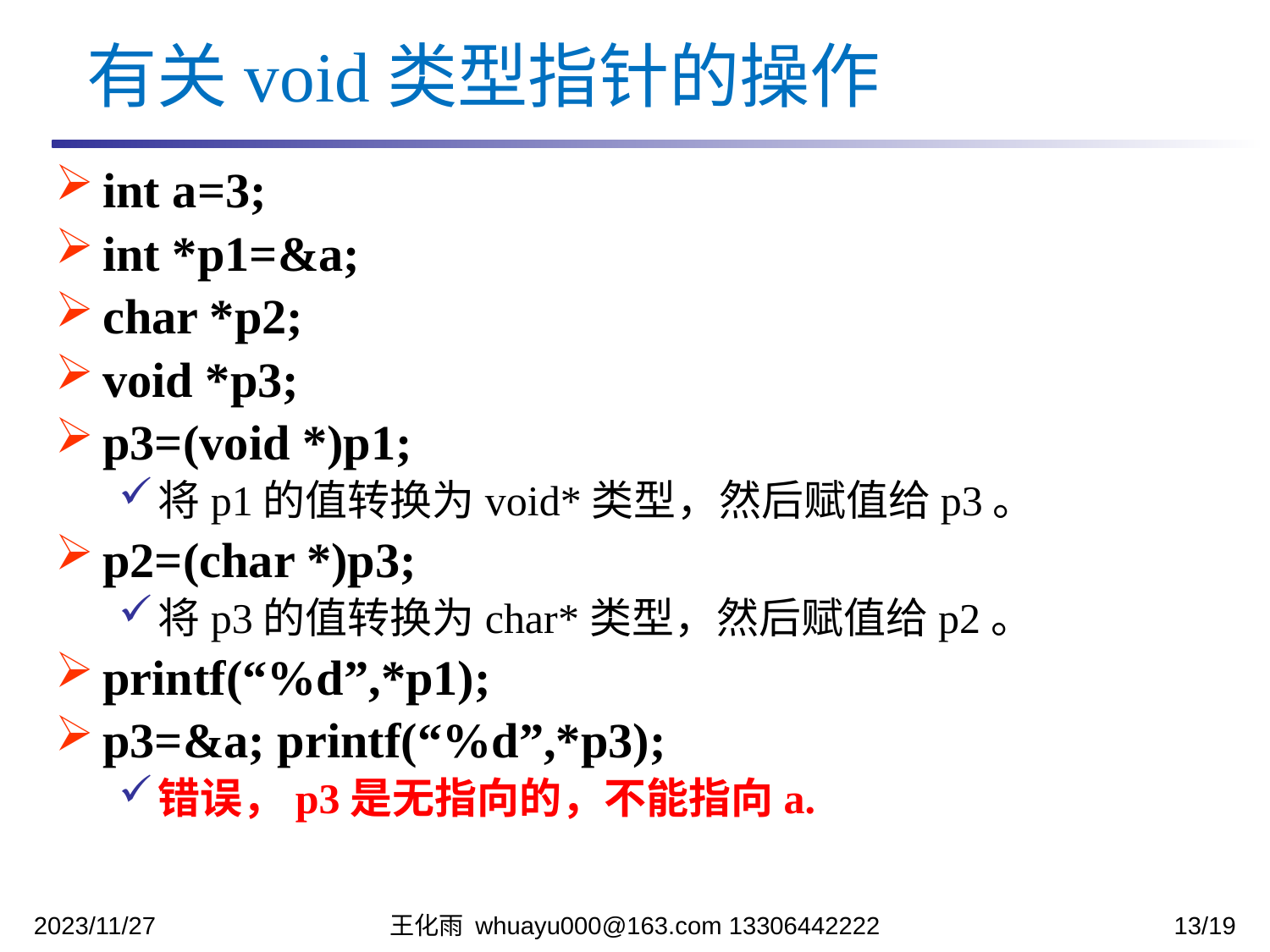

有关void类型指针的操作
int a=3;
int *p1=&a;
char *p2;
void *p3;
p3=(void *)p1;
将p1的值转换为void*类型，然后赋值给p3。
p2=(char *)p3;
将p3的值转换为char*类型，然后赋值给p2。
printf(“%d”,*p1);
p3=&a; printf(“%d”,*p3);
错误，p3是无指向的，不能指向a.
2023/11/27
王化雨 whuayu000@163.com 13306442222
13/19